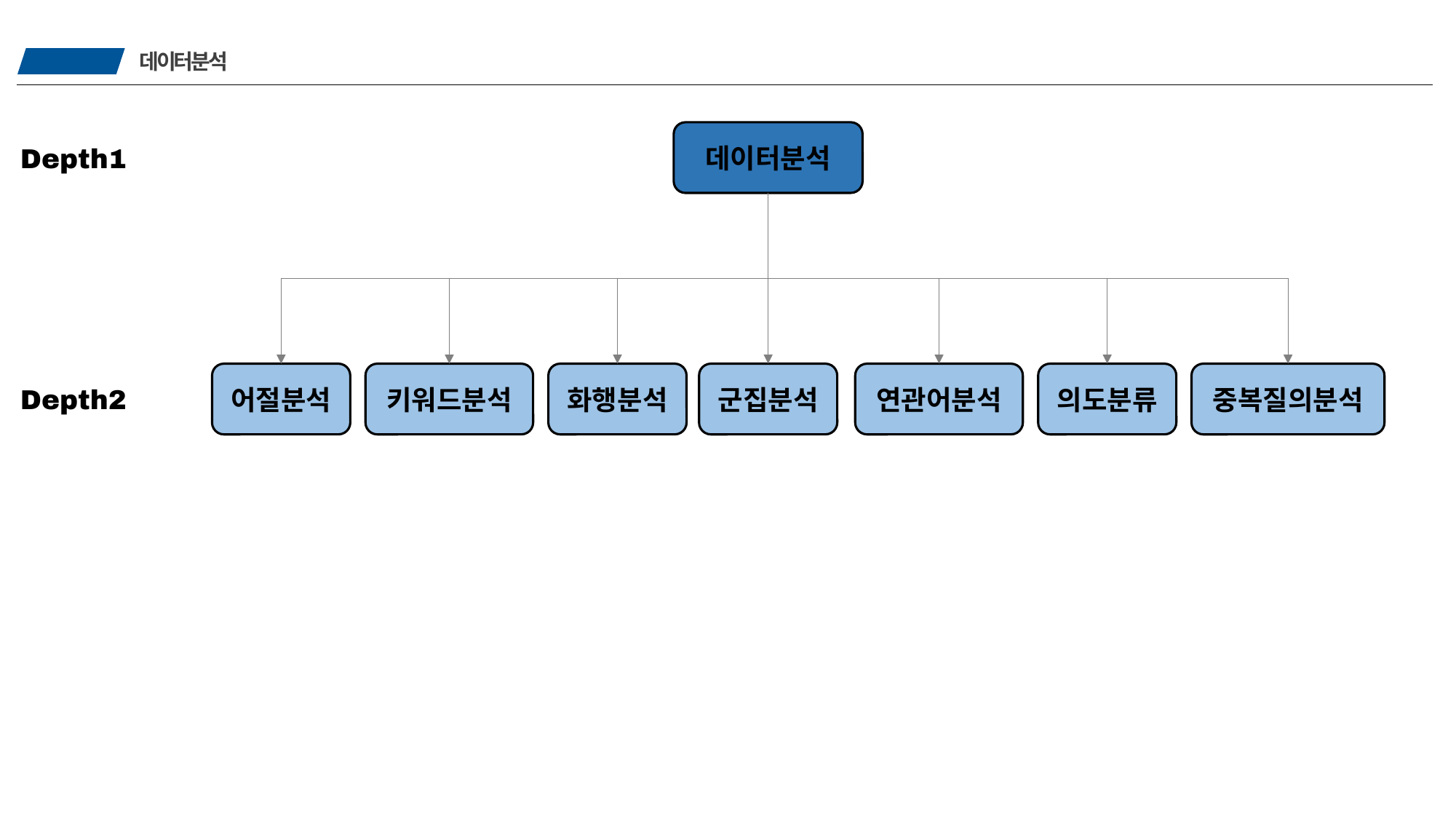

데이터분석

4
데이터분석
Depth1
Depth2
어절분석
키워드분석
화행분석
군집분석
연관어분석
의도분류
중복질의분석